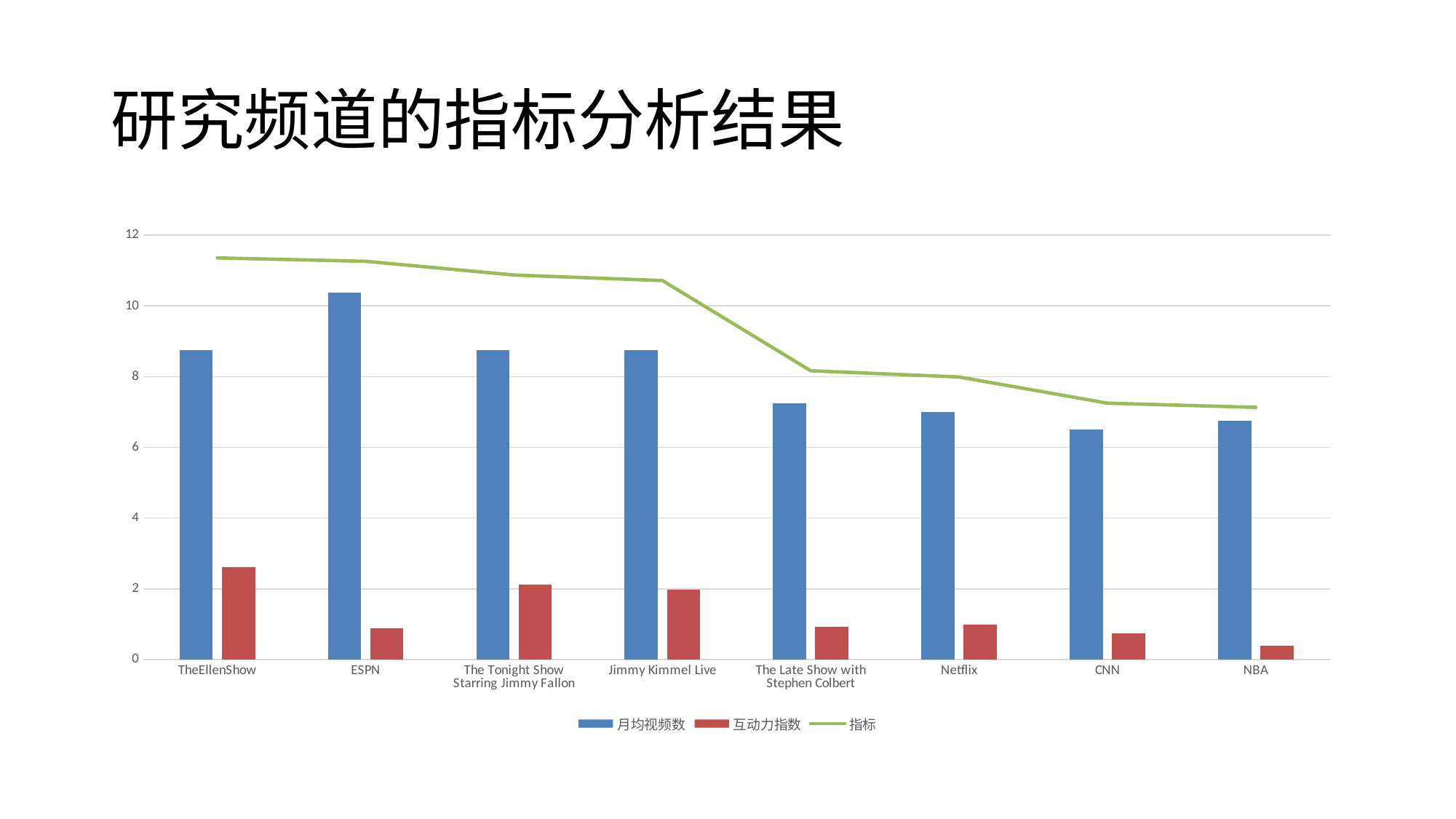

# 研究频道的指标分析结果

### Chart

| Category | 月均视频数 | 互动力指数 | 指标 |
|---|---|---|---|
| TheEllenShow | 8.75 | 2.60780178 | 11.357801779999999 |
| ESPN | 10.375 | 0.8860728699999999 | 11.26107287 |
| The Tonight Show Starring Jimmy Fallon | 8.75 | 2.1240670899999996 | 10.87406709 |
| Jimmy Kimmel Live | 8.75 | 1.96727793 | 10.71727793 |
| The Late Show with Stephen Colbert | 7.25 | 0.9169370800000001 | 8.16693708 |
| Netflix | 7.0 | 0.99094726 | 7.99094726 |
| CNN | 6.5 | 0.75049086 | 7.25049086 |
| NBA | 6.75 | 0.38235057 | 7.13235057 |